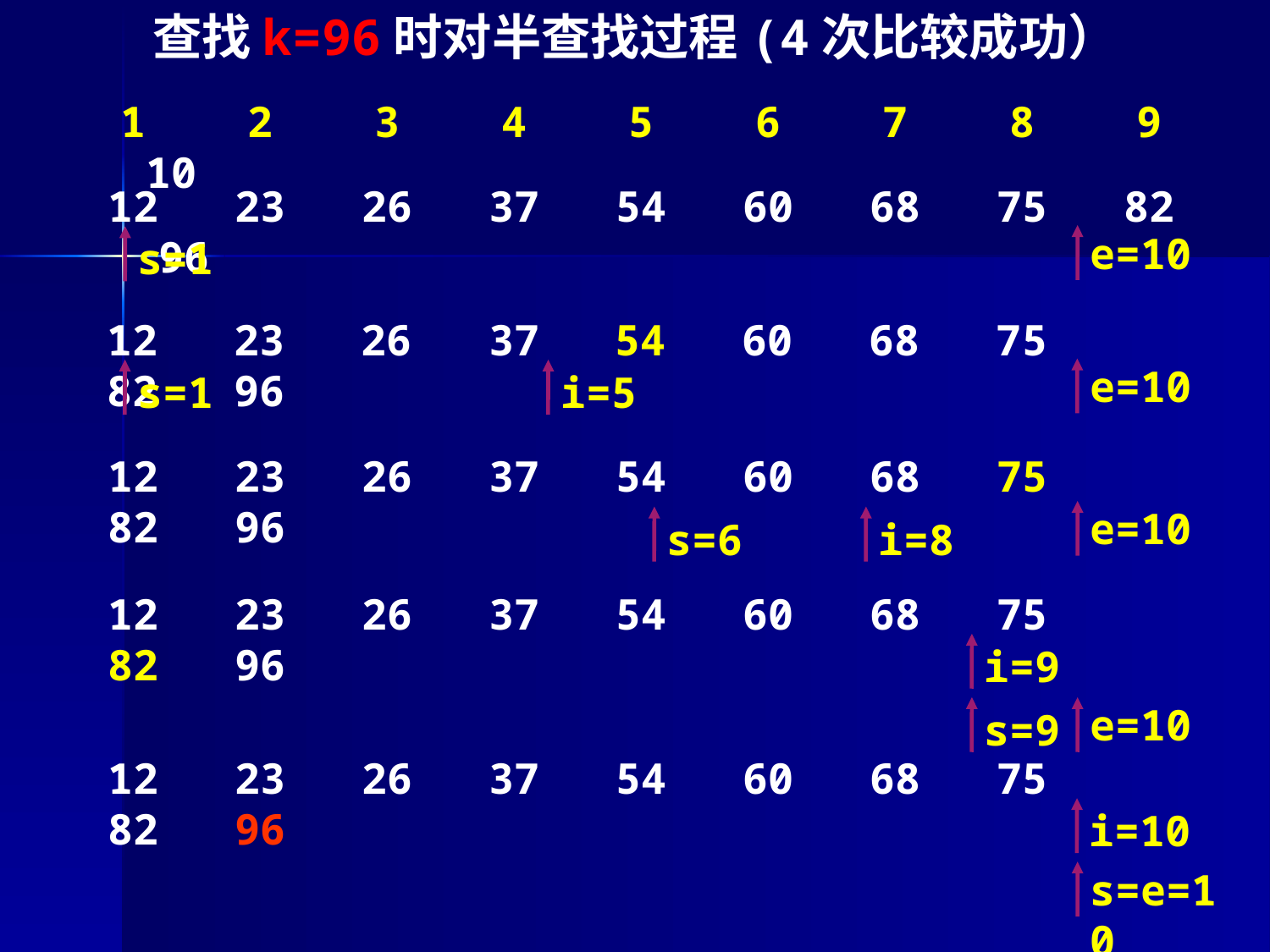

查找k=96时对半查找过程(4次比较成功）

 1    2    3    4    5    6    7    8    9   10
12   23   26   37   54   60   68   75   82   96
e=10

s=1
12   23   26   37   54   60   68   75   82   96
e=10

s=1

i=5
12   23   26   37   54   60   68   75   82   96
e=10

s=6

i=8
12   23   26   37   54   60   68   75   82   96

i=9
e=10

s=9
12   23   26   37   54   60   68   75   82   96

i=10
s=e=10